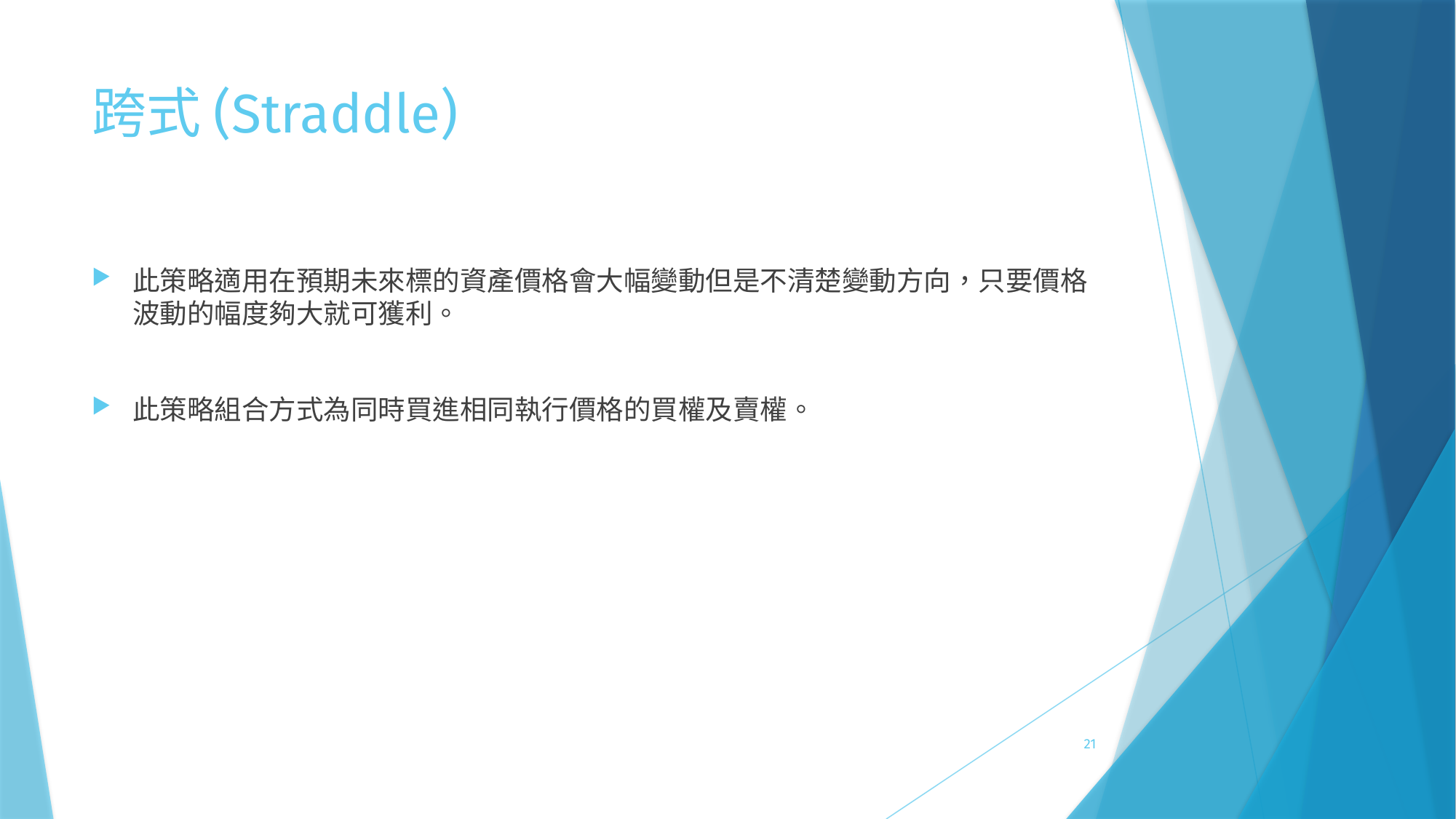

# 跨式(Straddle)
此策略適用在預期未來標的資產價格會大幅變動但是不清楚變動方向，只要價格波動的幅度夠大就可獲利。

此策略組合方式為同時買進相同執行價格的買權及賣權。
21